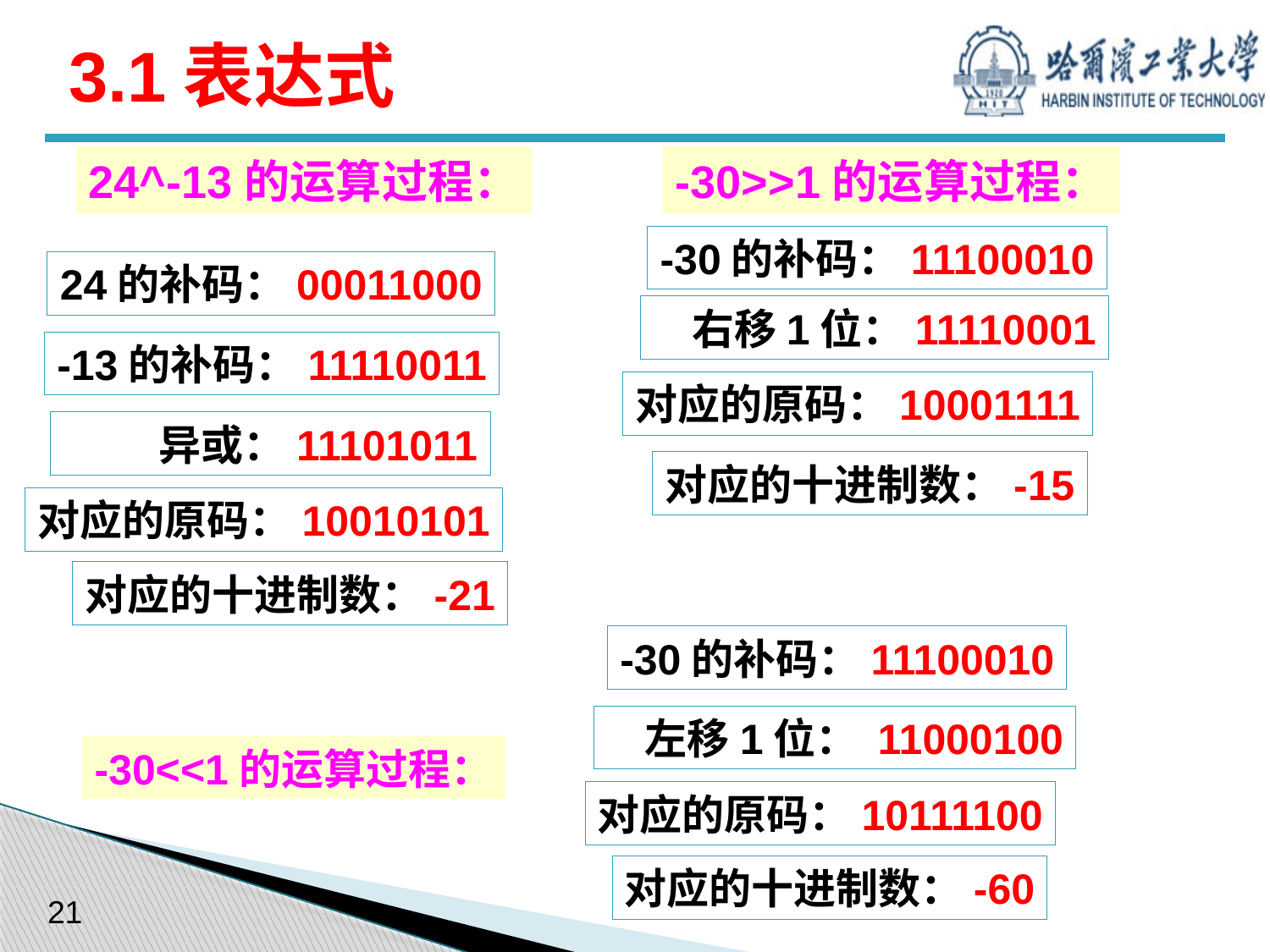

# 3.1表达式
24^-13的运算过程：
-30>>1的运算过程：
-30的补码：11100010
24的补码：00011000
   右移1位：11110001
-13的补码：11110011
对应的原码：10001111
         异或：11101011
对应的十进制数：-15
对应的原码：10010101
对应的十进制数：-21
-30的补码：11100010
   左移1位： 11000100
-30<<1的运算过程：
对应的原码：10111100
对应的十进制数：-60